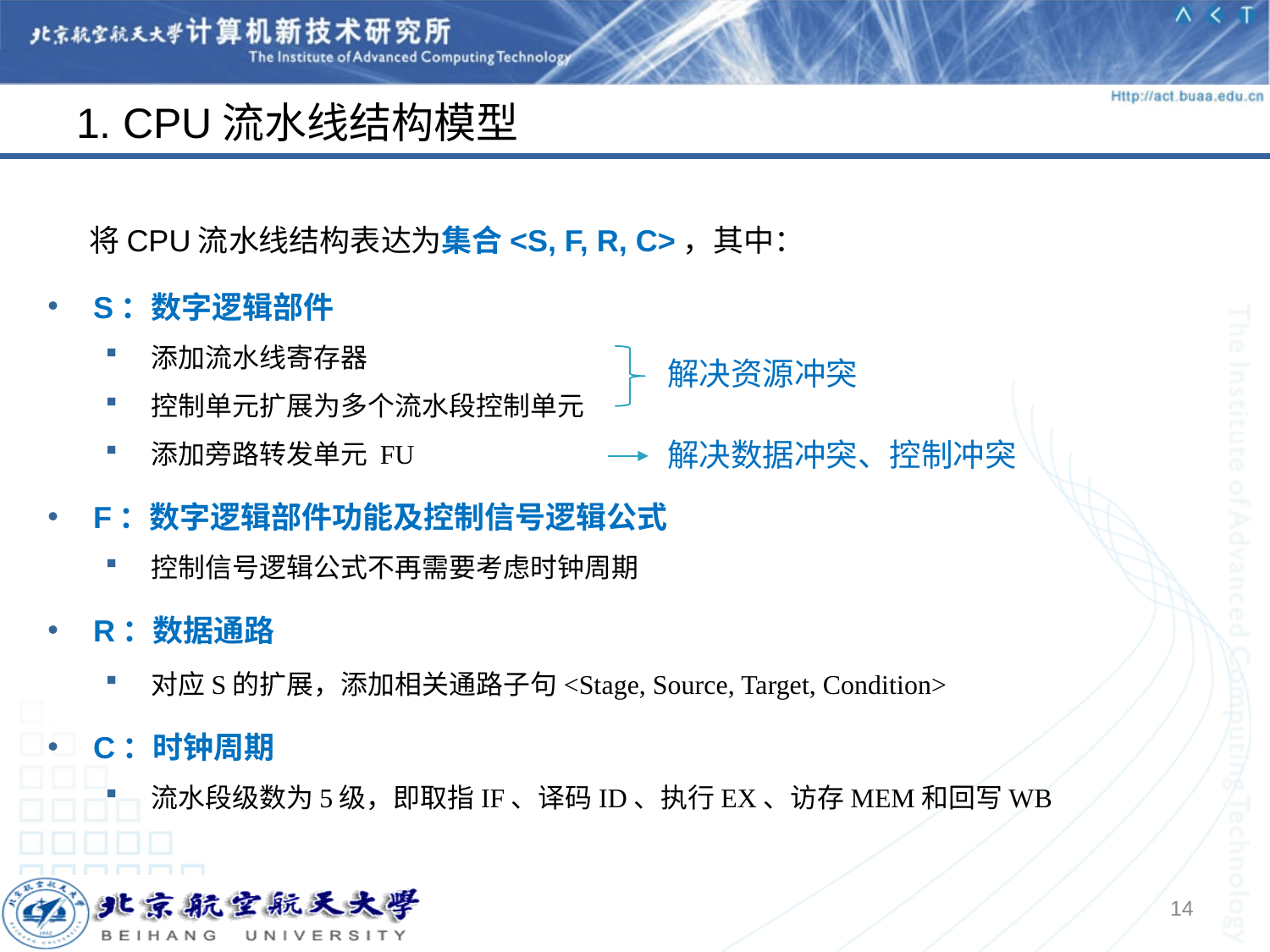

# 1. CPU流水线结构模型
    将CPU流水线结构表达为集合<S, F, R, C>，其中：
S：数字逻辑部件
添加流水线寄存器
控制单元扩展为多个流水段控制单元
添加旁路转发单元 FU
F：数字逻辑部件功能及控制信号逻辑公式
控制信号逻辑公式不再需要考虑时钟周期
R：数据通路
对应S的扩展，添加相关通路子句<Stage, Source, Target, Condition>
C：时钟周期
流水段级数为5级，即取指IF、译码ID、执行EX、访存MEM和回写WB

解决资源冲突
解决数据冲突、控制冲突
14